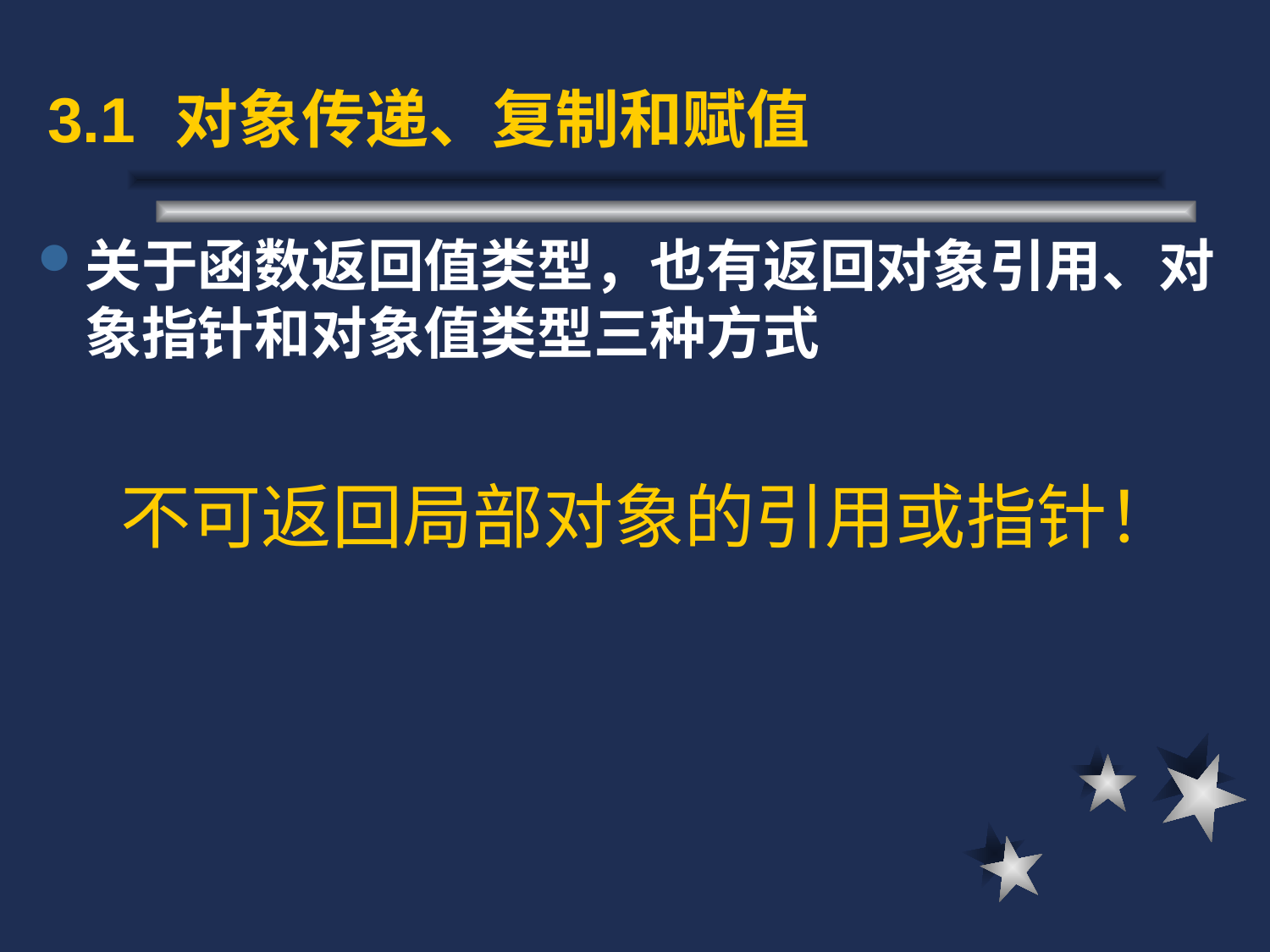

# 3.1	对象传递、复制和赋值
关于函数返回值类型，也有返回对象引用、对象指针和对象值类型三种方式
不可返回局部对象的引用或指针！